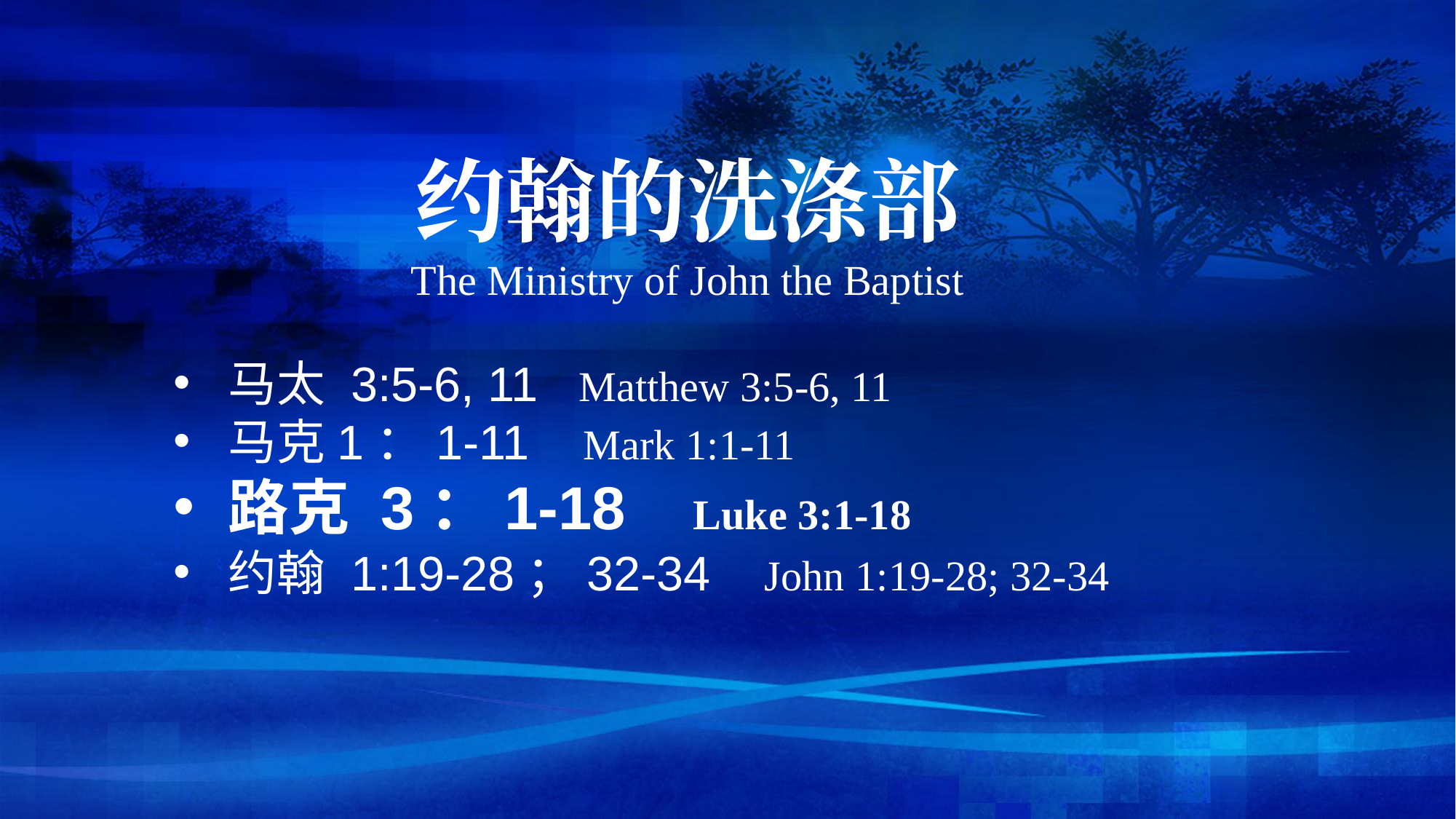

约翰的洗涤部
The Ministry of John the Baptist

马太 3:5-6, 11   Matthew 3:5-6, 11
马克1：1-11    Mark 1:1-11
路克 3：1-18    Luke 3:1-18
约翰 1:19-28；32-34    John 1:19-28; 32-34